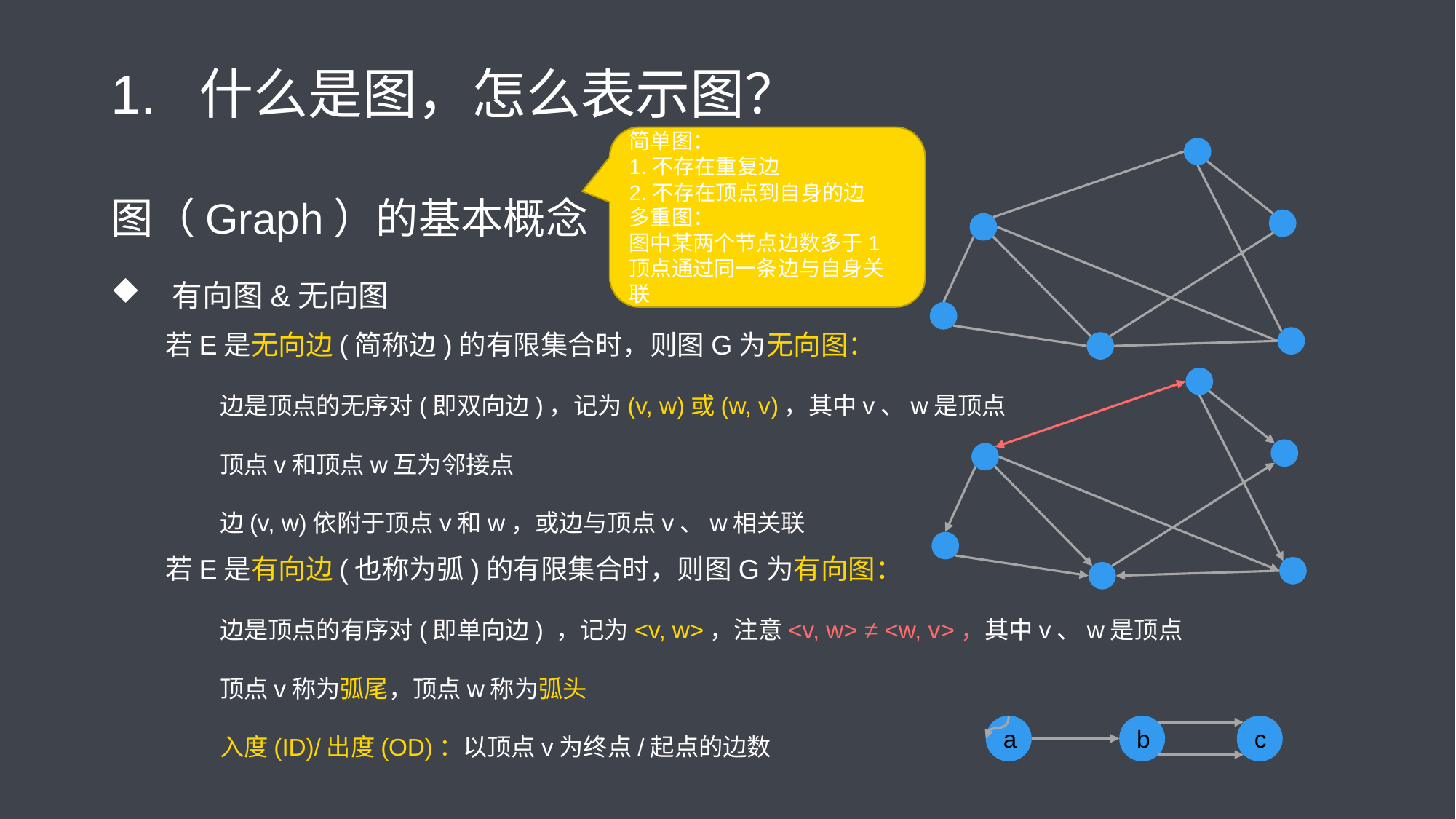

# 什么是图，怎么表示图？
简单图：
1.不存在重复边
2.不存在顶点到自身的边
多重图：
图中某两个节点边数多于1
顶点通过同一条边与自身关联

图（Graph）的基本概念
有向图&无向图
若E是无向边(简称边)的有限集合时，则图G为无向图：
边是顶点的无序对(即双向边)，记为(v, w)或(w, v)，其中v、w是顶点
顶点v和顶点w互为邻接点
边(v, w)依附于顶点v和w，或边与顶点v、w相关联
若E是有向边(也称为弧)的有限集合时，则图G为有向图：
边是顶点的有序对(即单向边) ，记为<v, w>，注意<v, w> ≠ <w, v>，其中v、w是顶点
顶点v称为弧尾，顶点w称为弧头
入度(ID)/出度(OD)：以顶点v为终点/起点的边数

a
b
c